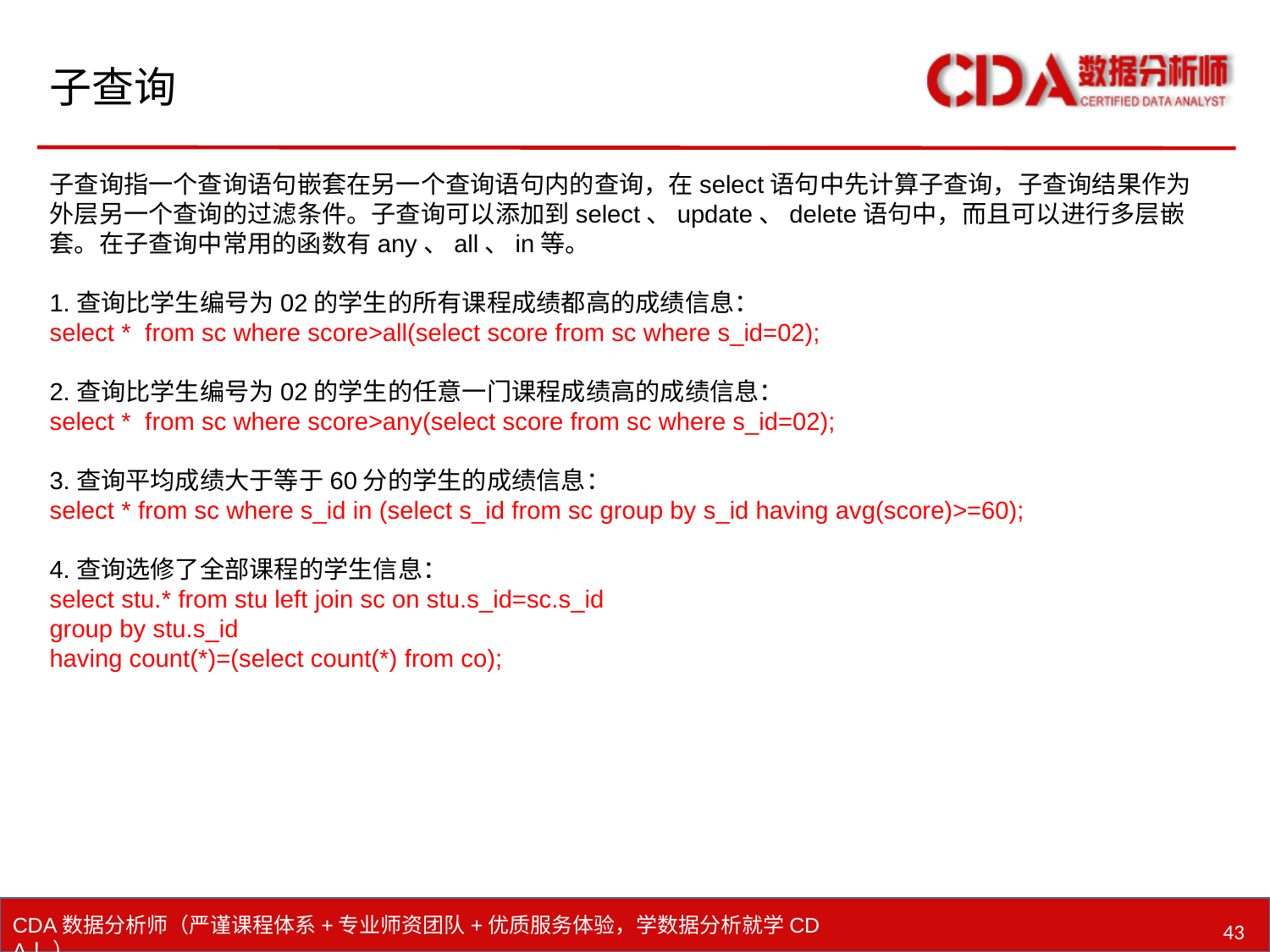

# 子查询
子查询指一个查询语句嵌套在另一个查询语句内的查询，在select语句中先计算子查询，子查询结果作为外层另一个查询的过滤条件。子查询可以添加到select、update、delete语句中，而且可以进行多层嵌套。在子查询中常用的函数有any、all、in等。

1.查询比学生编号为02的学生的所有课程成绩都高的成绩信息：
select *  from sc where score>all(select score from sc where s_id=02);

2.查询比学生编号为02的学生的任意一门课程成绩高的成绩信息：
select *  from sc where score>any(select score from sc where s_id=02);

3.查询平均成绩大于等于60分的学生的成绩信息：
select * from sc where s_id in (select s_id from sc group by s_id having avg(score)>=60);

4.查询选修了全部课程的学生信息：
select stu.* from stu left join sc on stu.s_id=sc.s_id
group by stu.s_id
having count(*)=(select count(*) from co);

43